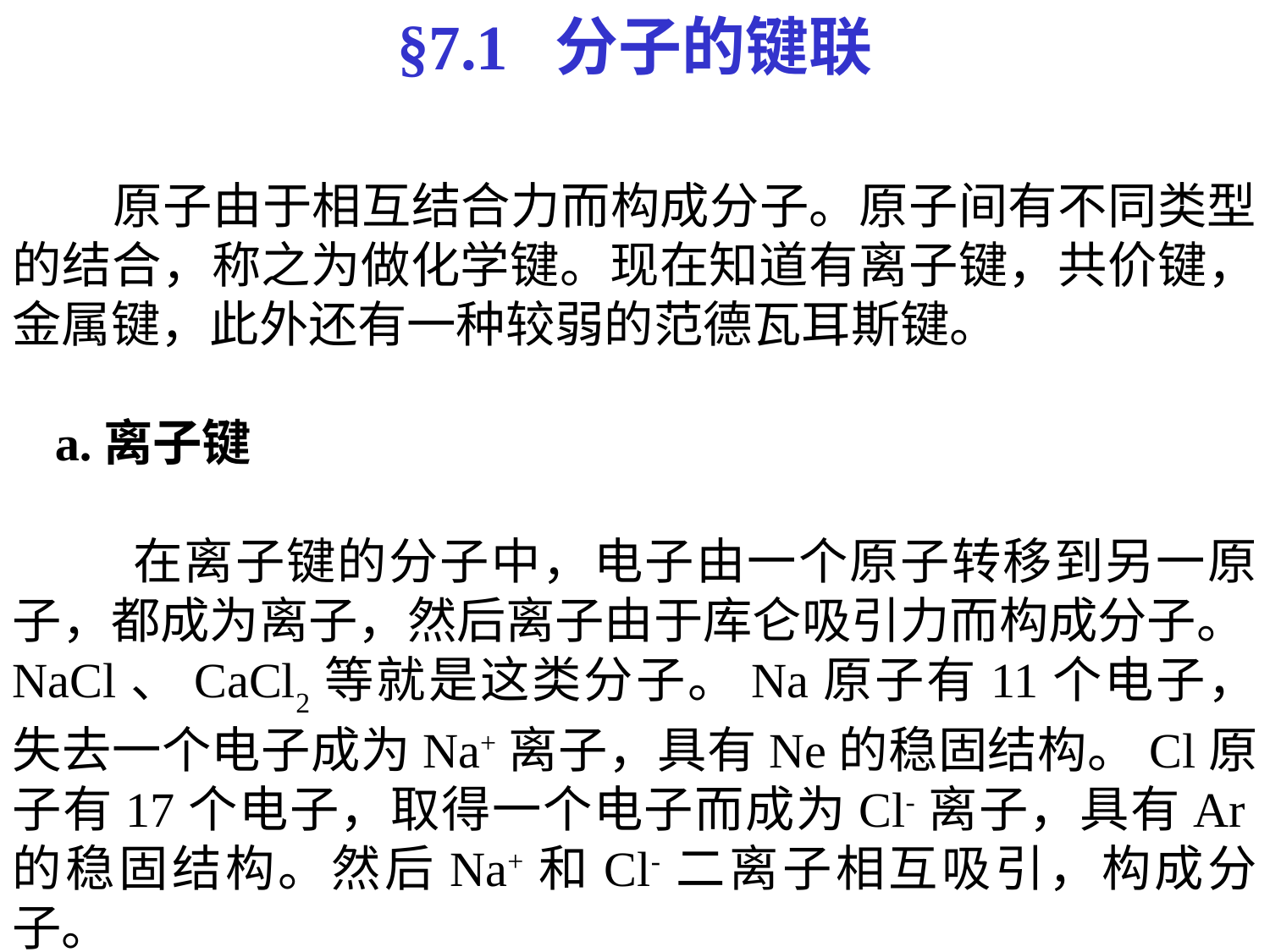

§7.1  分子的键联
    原子由于相互结合力而构成分子。原子间有不同类型的结合，称之为做化学键。现在知道有离子键，共价键，金属键，此外还有一种较弱的范德瓦耳斯键。

a.离子键

     在离子键的分子中，电子由一个原子转移到另一原子，都成为离子，然后离子由于库仑吸引力而构成分子。NaCl、CaCl2等就是这类分子。Na原子有11个电子，失去一个电子成为Na+离子，具有Ne的稳固结构。Cl原子有17个电子，取得一个电子而成为Cl-离子，具有Ar的稳固结构。然后Na+和Cl-二离子相互吸引，构成分子。